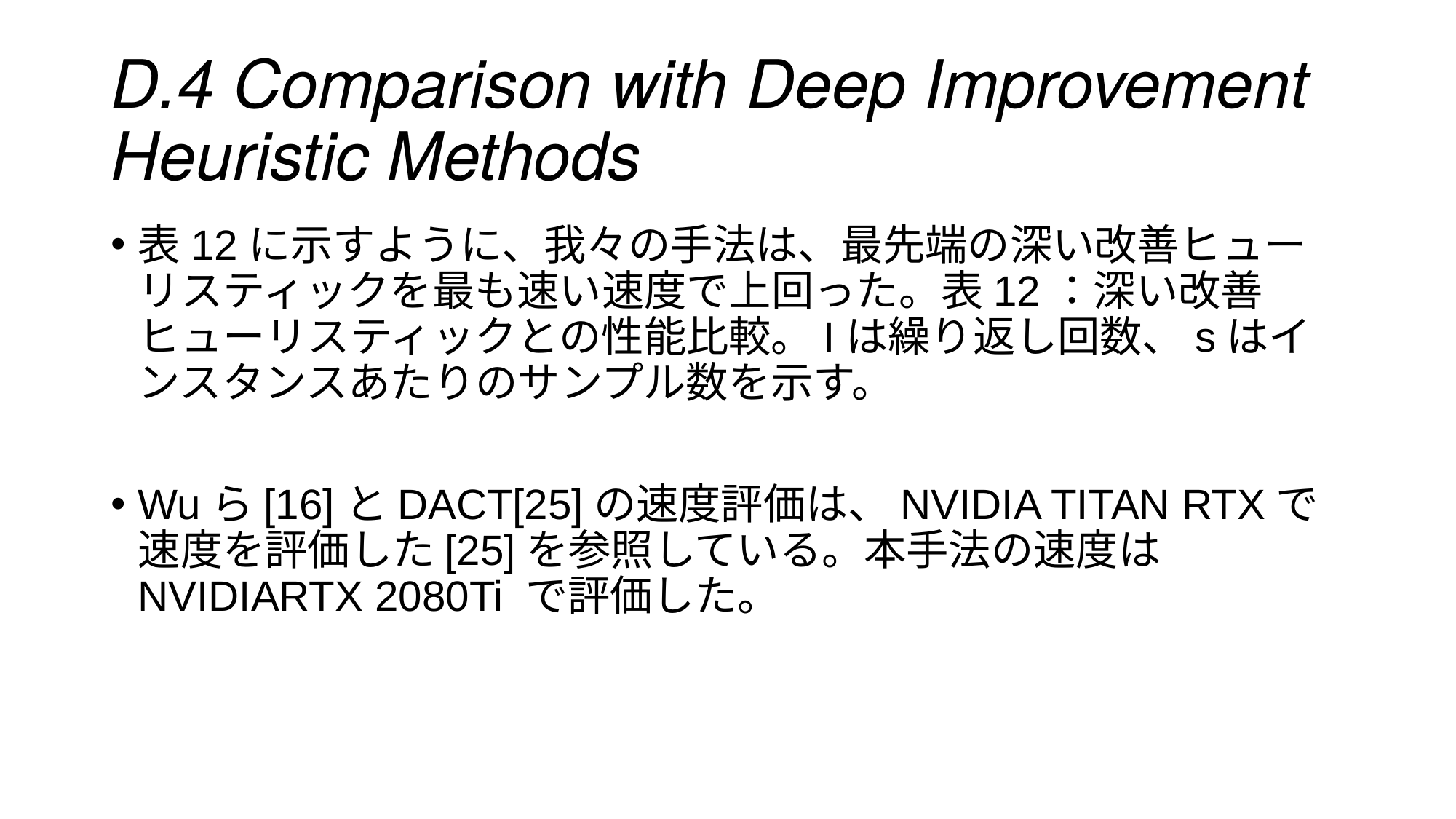

# D.4 Comparison with Deep Improvement Heuristic Methods
表12に示すように、我々の手法は、最先端の深い改善ヒューリスティックを最も速い速度で上回った。表12：深い改善ヒューリスティックとの性能比較。Iは繰り返し回数、sはインスタンスあたりのサンプル数を示す。

Wuら[16]とDACT[25]の速度評価は、NVIDIA TITAN RTXで速度を評価した[25]を参照している。本手法の速度は NVIDIARTX 2080Ti で評価した。